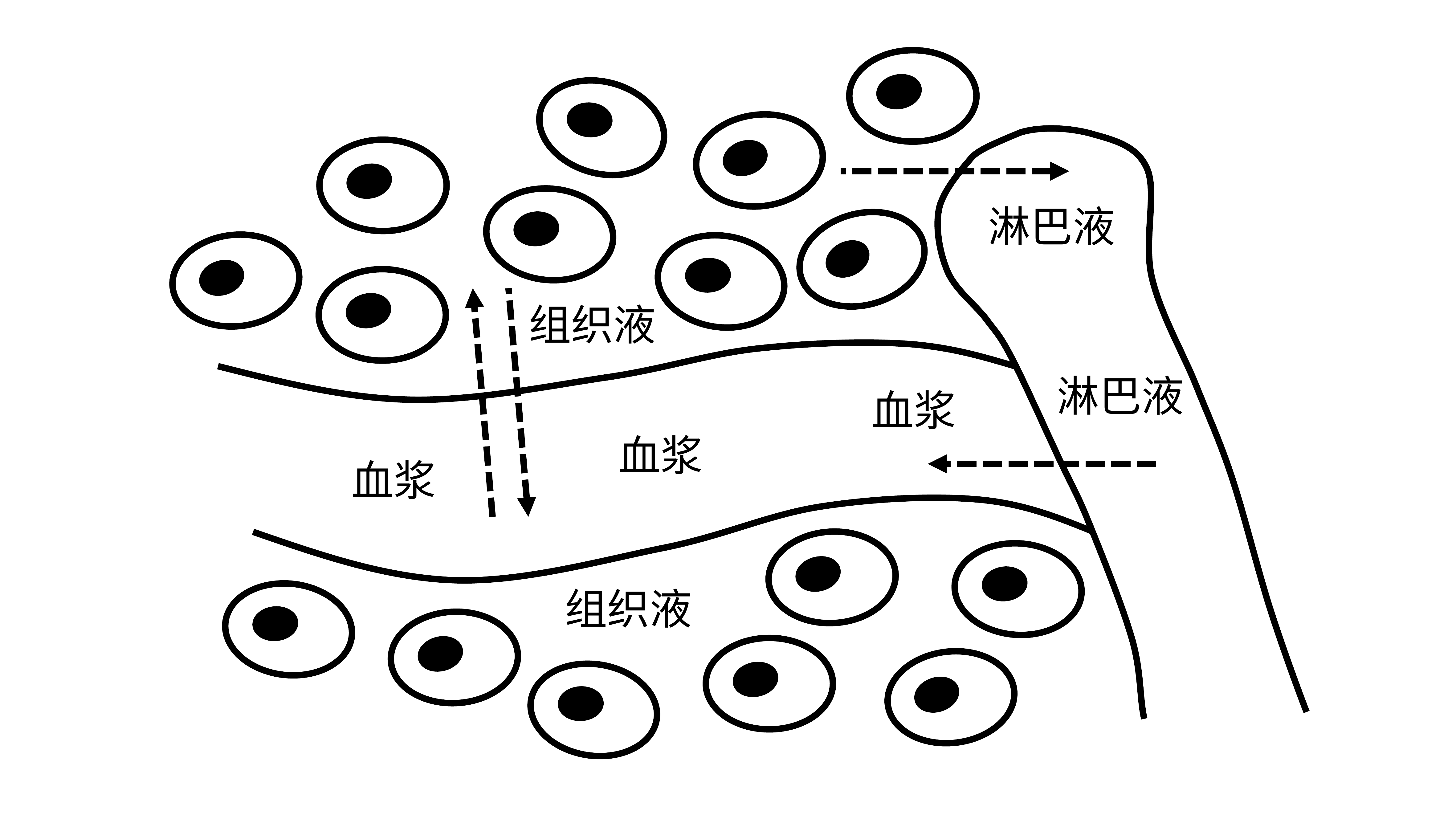

淋巴液

组织液

淋巴液
血浆
血浆
血浆

组织液